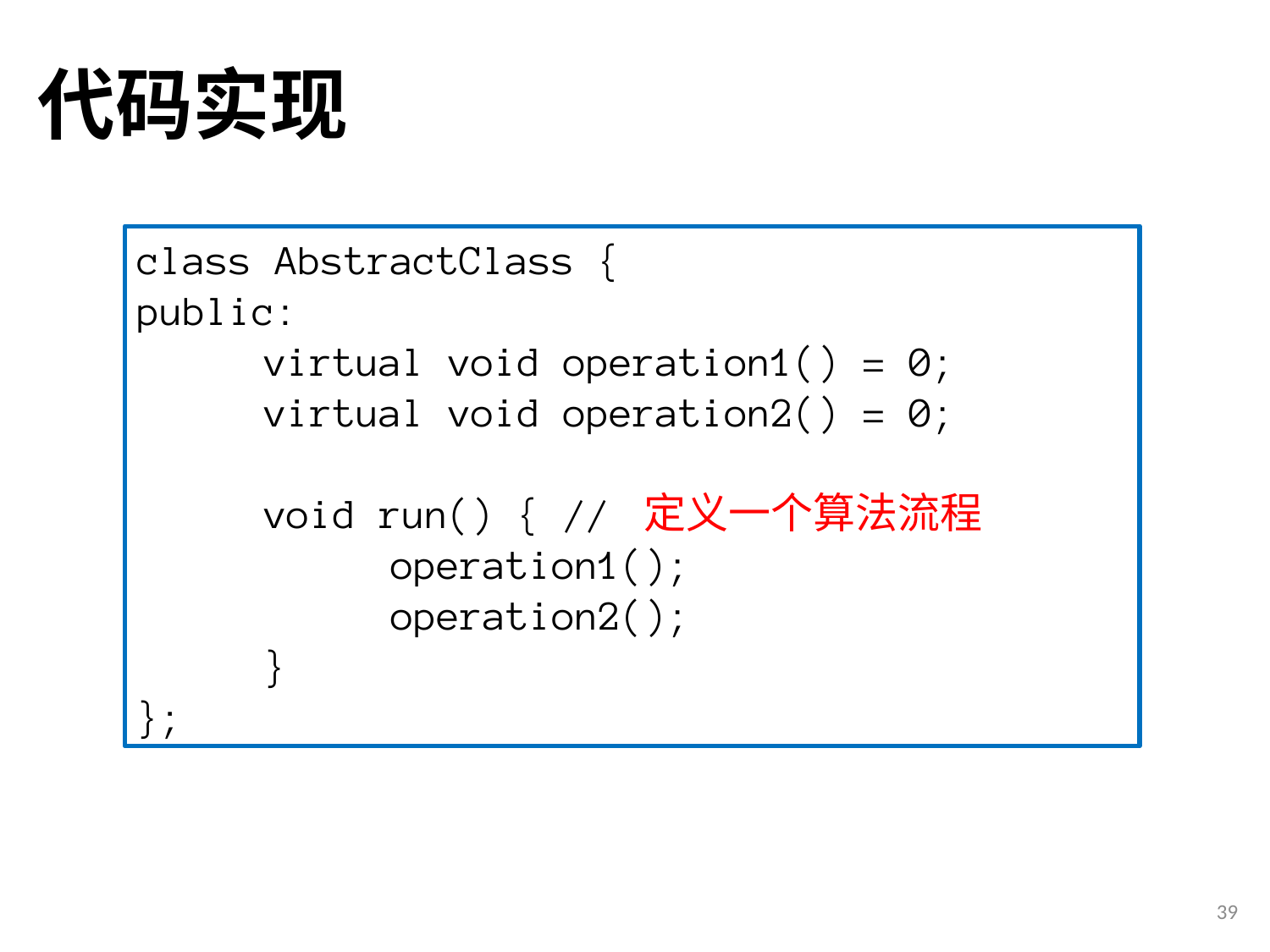

# 代码实现
class AbstractClass {
public:
	virtual void operation1() = 0;
	virtual void operation2() = 0;

	void run() { // 定义一个算法流程
		operation1();
		operation2();
	}
};
39